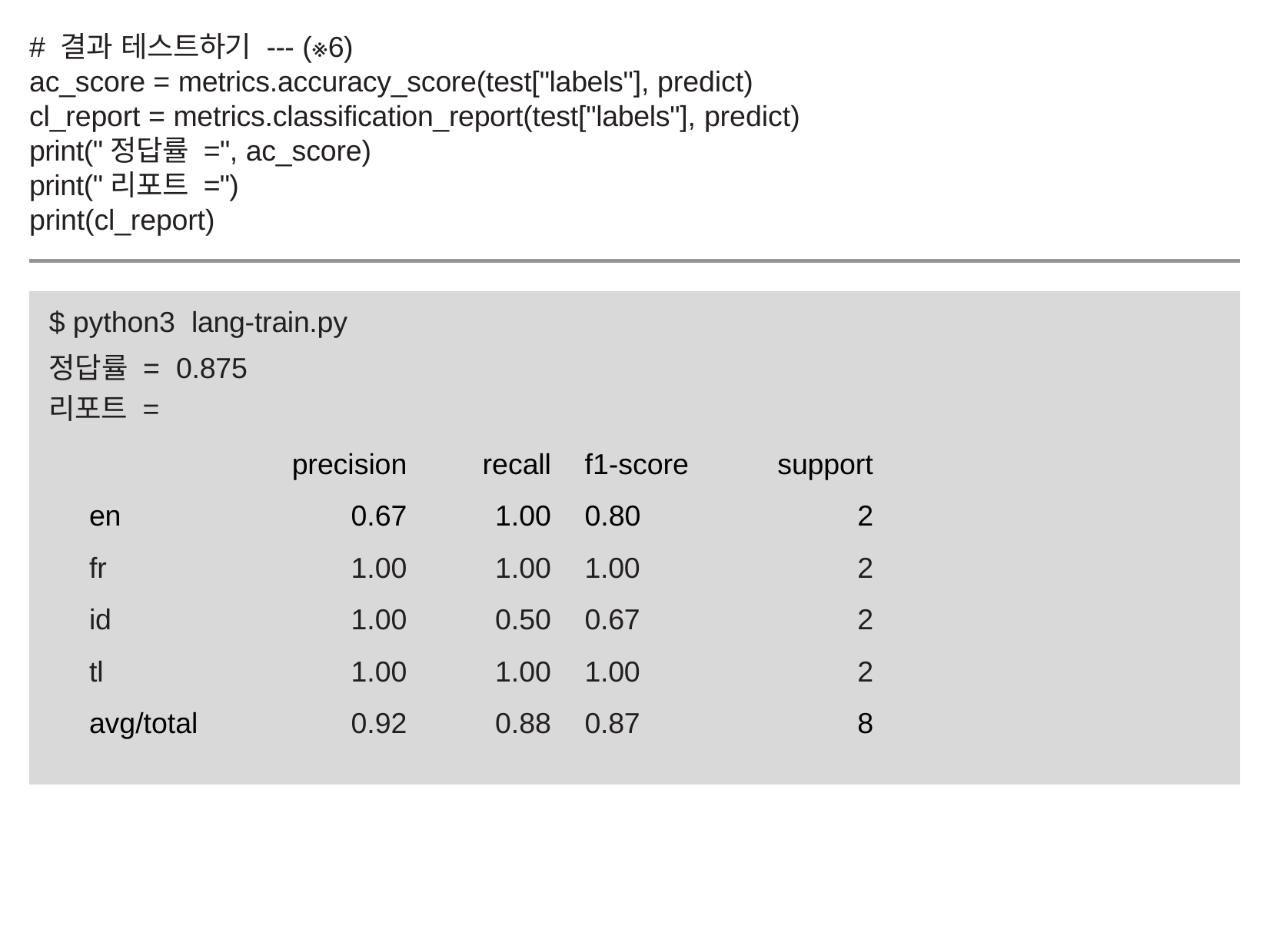

# 결과 테스트하기 --- (※6)
ac_score = metrics.accuracy_score(test["labels"], predict)
cl_report = metrics.classification_report(test["labels"], predict)
print("정답률 =", ac_score)
print("리포트 =")
print(cl_report)

$ python3  lang-train.py
정답률 =  0.875
리포트 =

|  | precision | recall | f1-score | support |
| --- | --- | --- | --- | --- |
| en | 0.67 | 1.00 | 0.80 | 2 |
| fr | 1.00 | 1.00 | 1.00 | 2 |
| id | 1.00 | 0.50 | 0.67 | 2 |
| tl | 1.00 | 1.00 | 1.00 | 2 |
| avg/total | 0.92 | 0.88 | 0.87 | 8 |